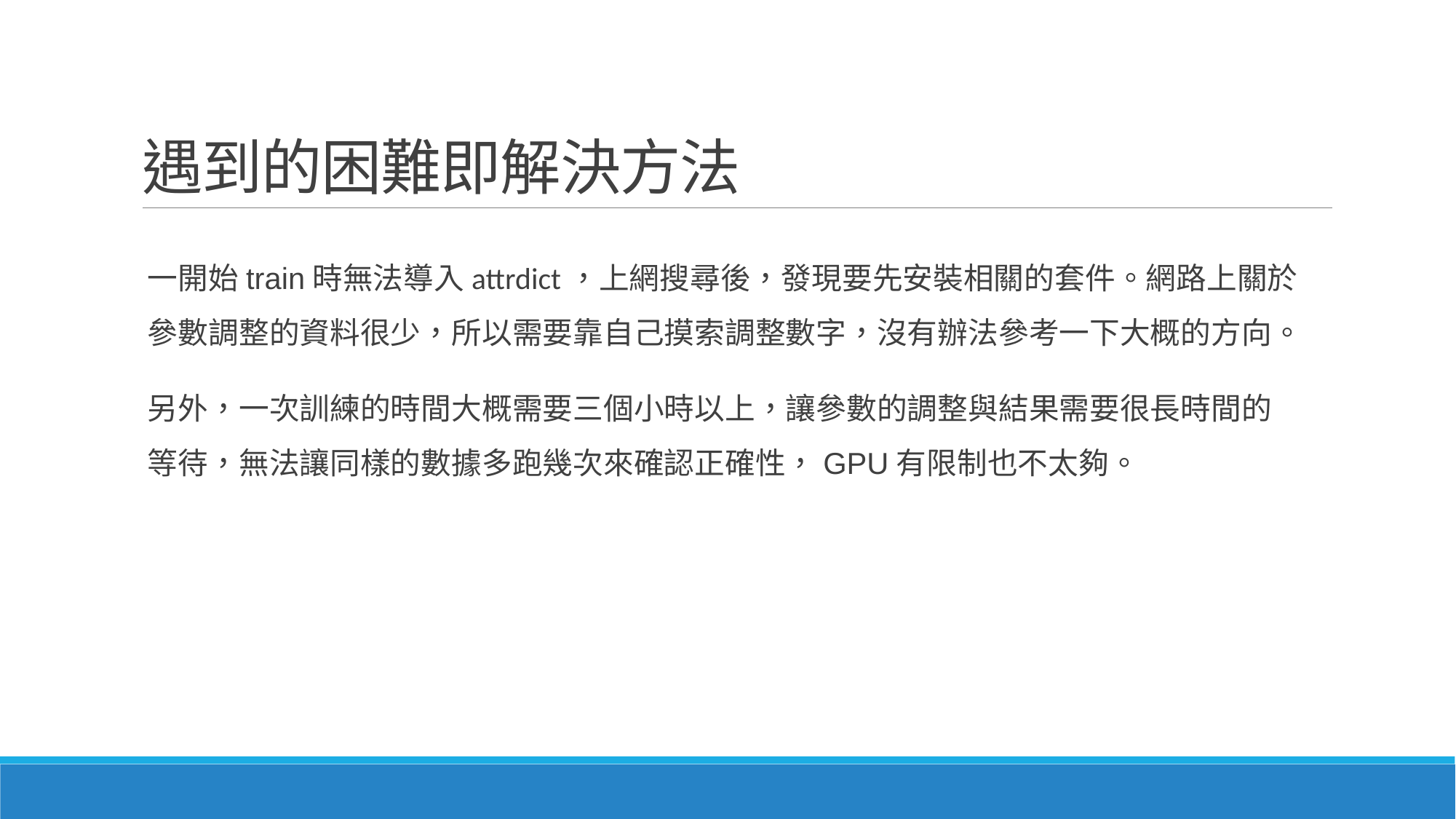

# 遇到的困難即解決方法
一開始train時無法導入attrdict，上網搜尋後，發現要先安裝相關的套件。網路上關於參數調整的資料很少，所以需要靠自己摸索調整數字，沒有辦法參考一下大概的方向。
另外，一次訓練的時間大概需要三個小時以上，讓參數的調整與結果需要很長時間的等待，無法讓同樣的數據多跑幾次來確認正確性，GPU有限制也不太夠。